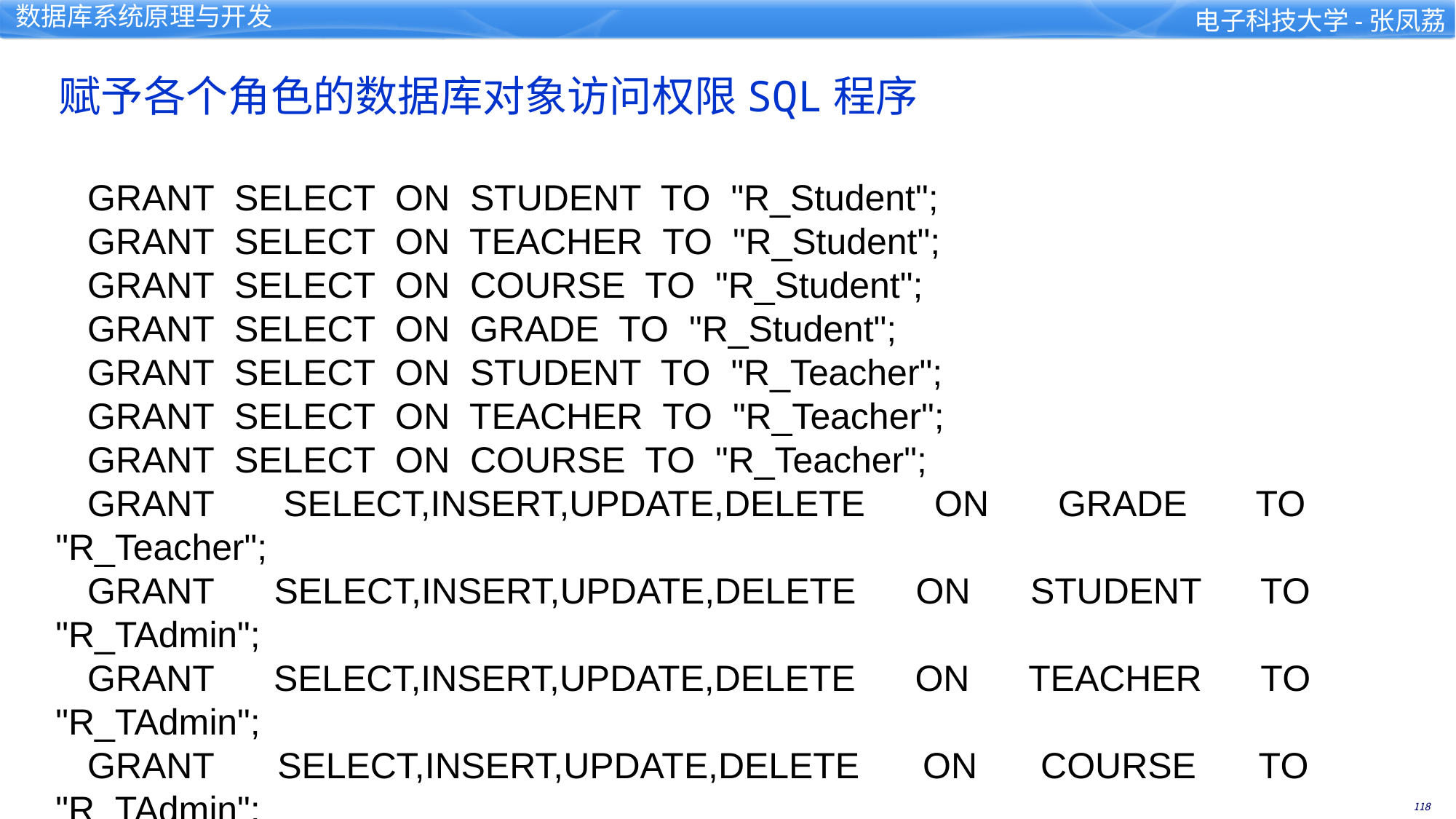

赋予各个角色的数据库对象访问权限SQL程序
GRANT  SELECT  ON  STUDENT  TO  "R_Student";
GRANT  SELECT  ON  TEACHER  TO  "R_Student";
GRANT  SELECT  ON  COURSE  TO  "R_Student";
GRANT  SELECT  ON  GRADE  TO  "R_Student";
GRANT  SELECT  ON  STUDENT  TO  "R_Teacher";
GRANT  SELECT  ON  TEACHER  TO  "R_Teacher";
GRANT  SELECT  ON  COURSE  TO  "R_Teacher";
GRANT  SELECT,INSERT,UPDATE,DELETE  ON  GRADE  TO  "R_Teacher";
GRANT  SELECT,INSERT,UPDATE,DELETE  ON  STUDENT  TO  "R_TAdmin";
GRANT  SELECT,INSERT,UPDATE,DELETE  ON  TEACHER  TO  "R_TAdmin";
GRANT  SELECT,INSERT,UPDATE,DELETE  ON  COURSE  TO  "R_TAdmin";
GRANT  SELECT,INSERT,UPDATE,DELETE  ON  GRADE  TO  "R_TAdmin";